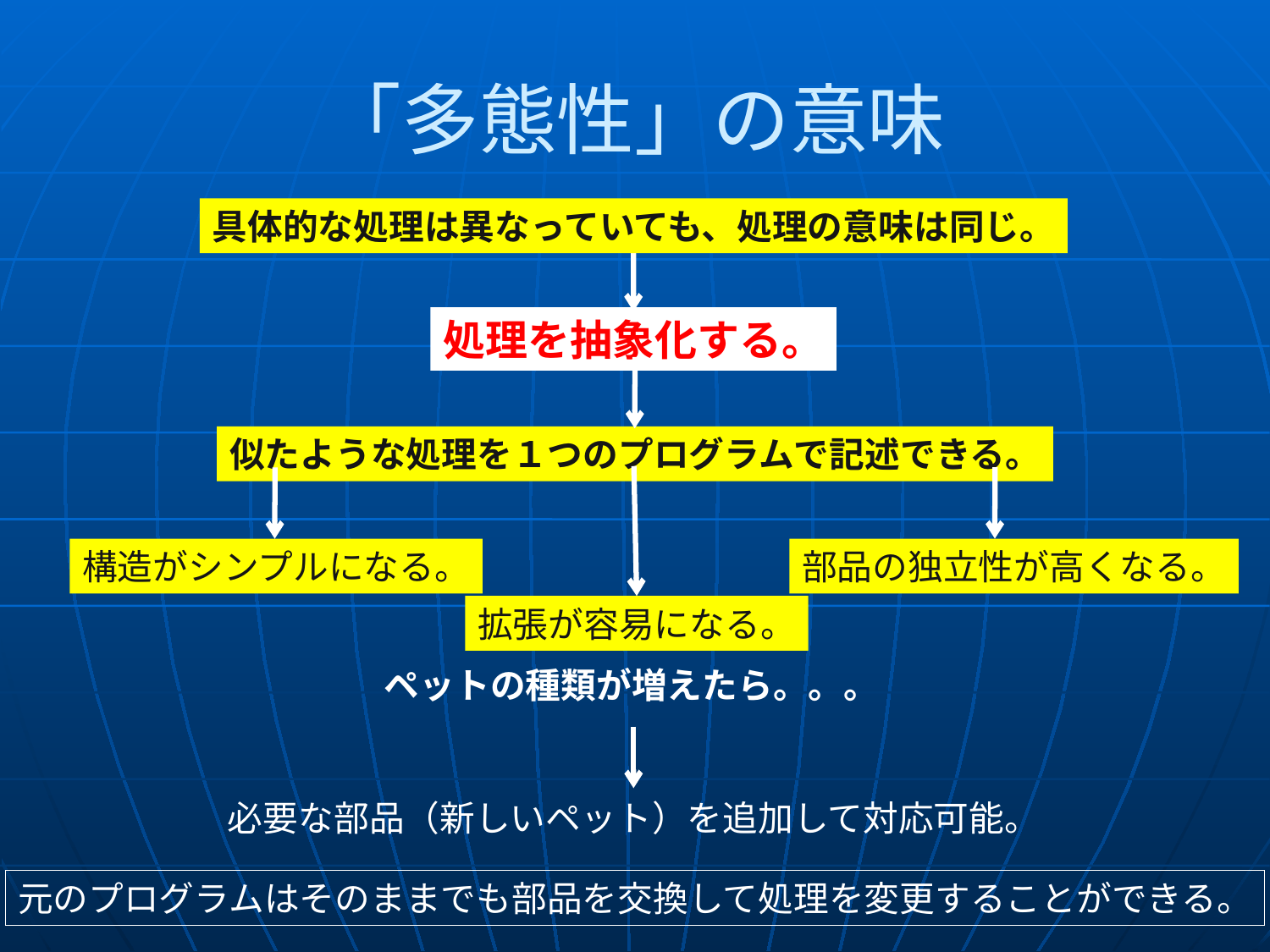

# 「多態性」の意味
具体的な処理は異なっていても、処理の意味は同じ。
処理を抽象化する。
似たような処理を１つのプログラムで記述できる。
部品の独立性が高くなる。
構造がシンプルになる。
拡張が容易になる。
ペットの種類が増えたら。。。
必要な部品（新しいペット）を追加して対応可能。
元のプログラムはそのままでも部品を交換して処理を変更することができる。